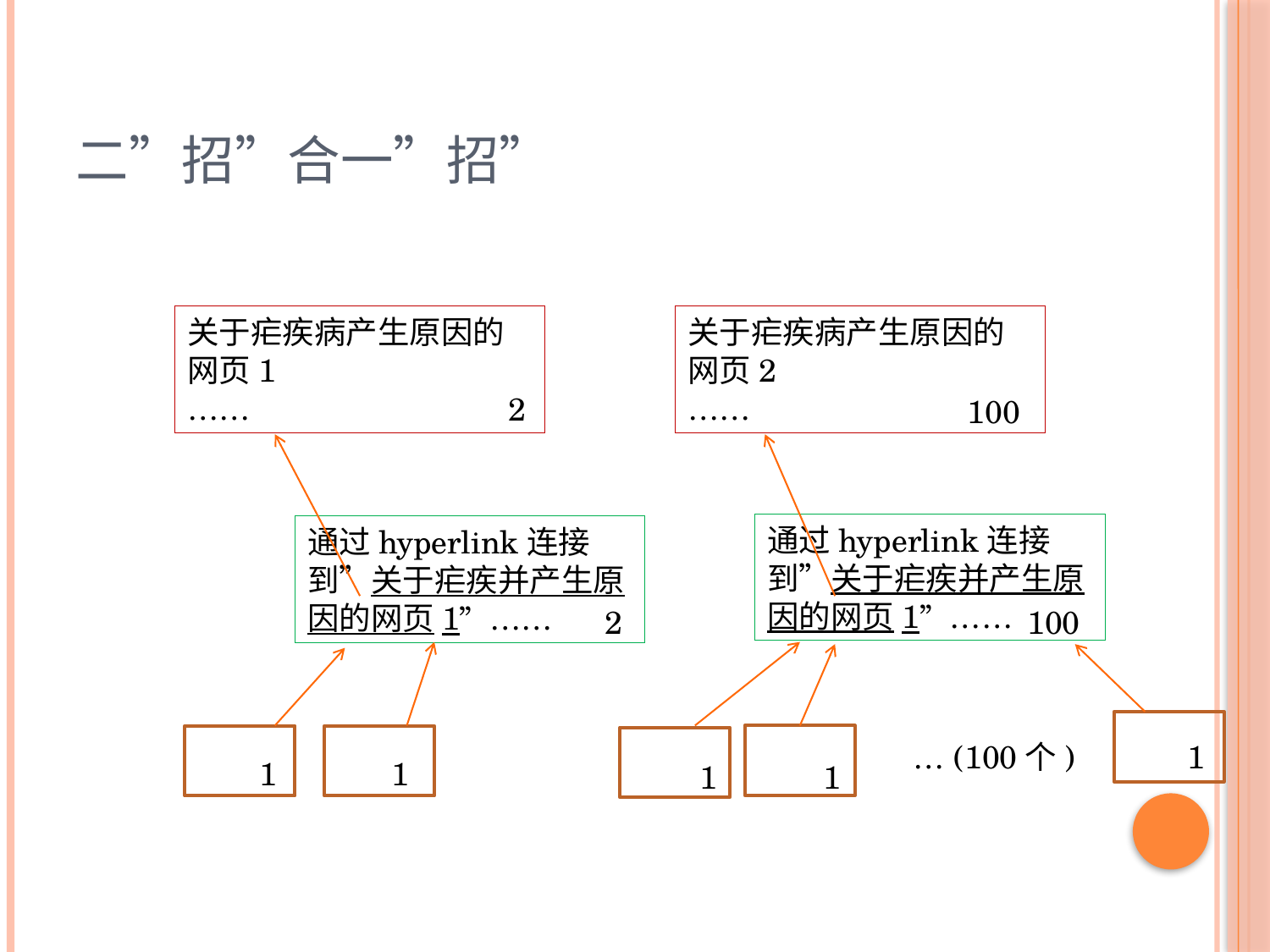

# 二”招”合一”招”
关于疟疾病产生原因的网页1
……
关于疟疾病产生原因的网页2
……
2
100
通过hyperlink连接到”关于疟疾并产生原因的网页1”  ……
通过hyperlink连接到”关于疟疾并产生原因的网页1”  ……
2
100

… (100个)
1
1
1
1
1